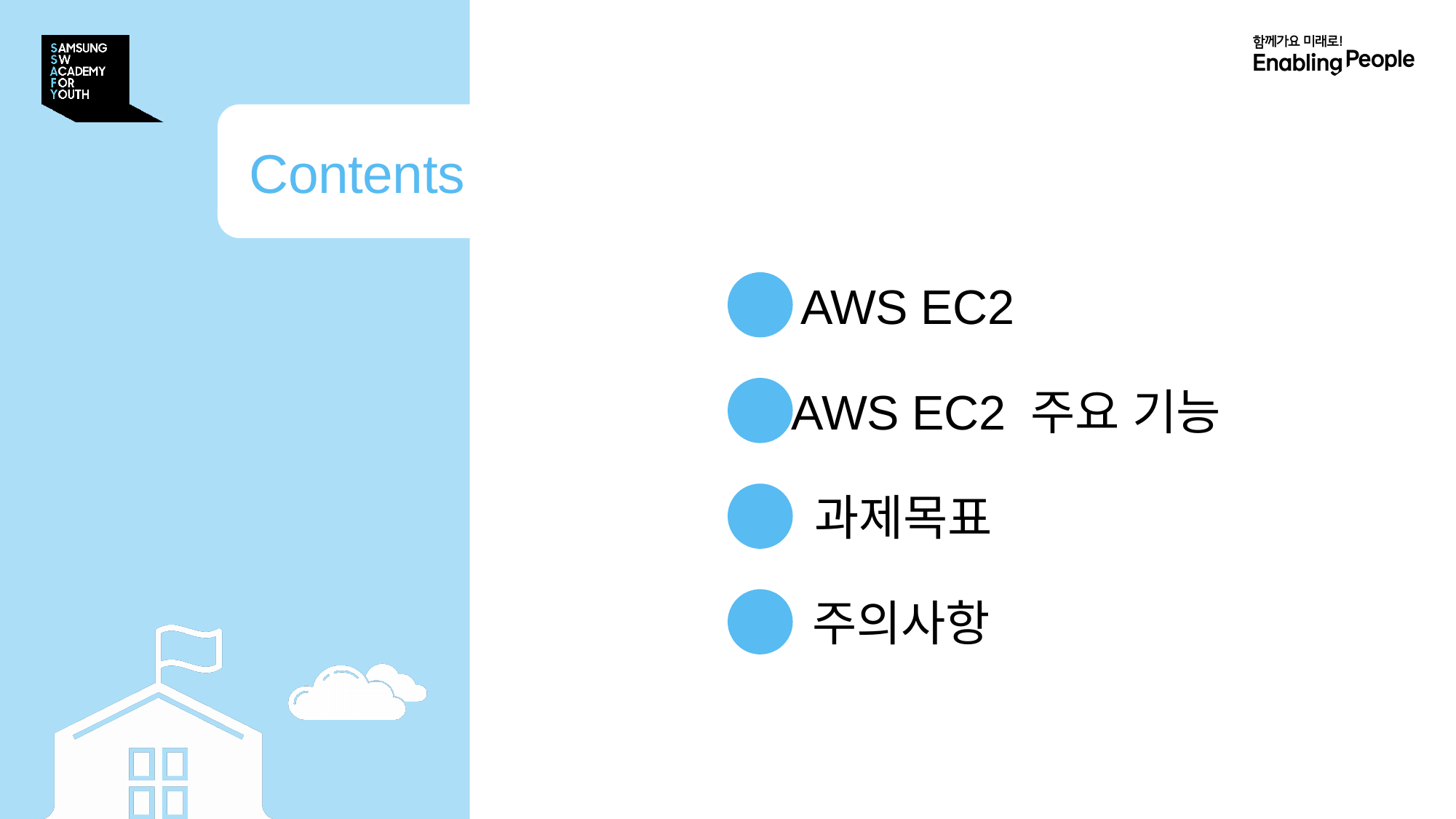

Contents
Ⅰ
AWS EC2
Ⅱ
AWS EC2 주요 기능
Ⅲ
과제목표
Ⅳ
주의사항